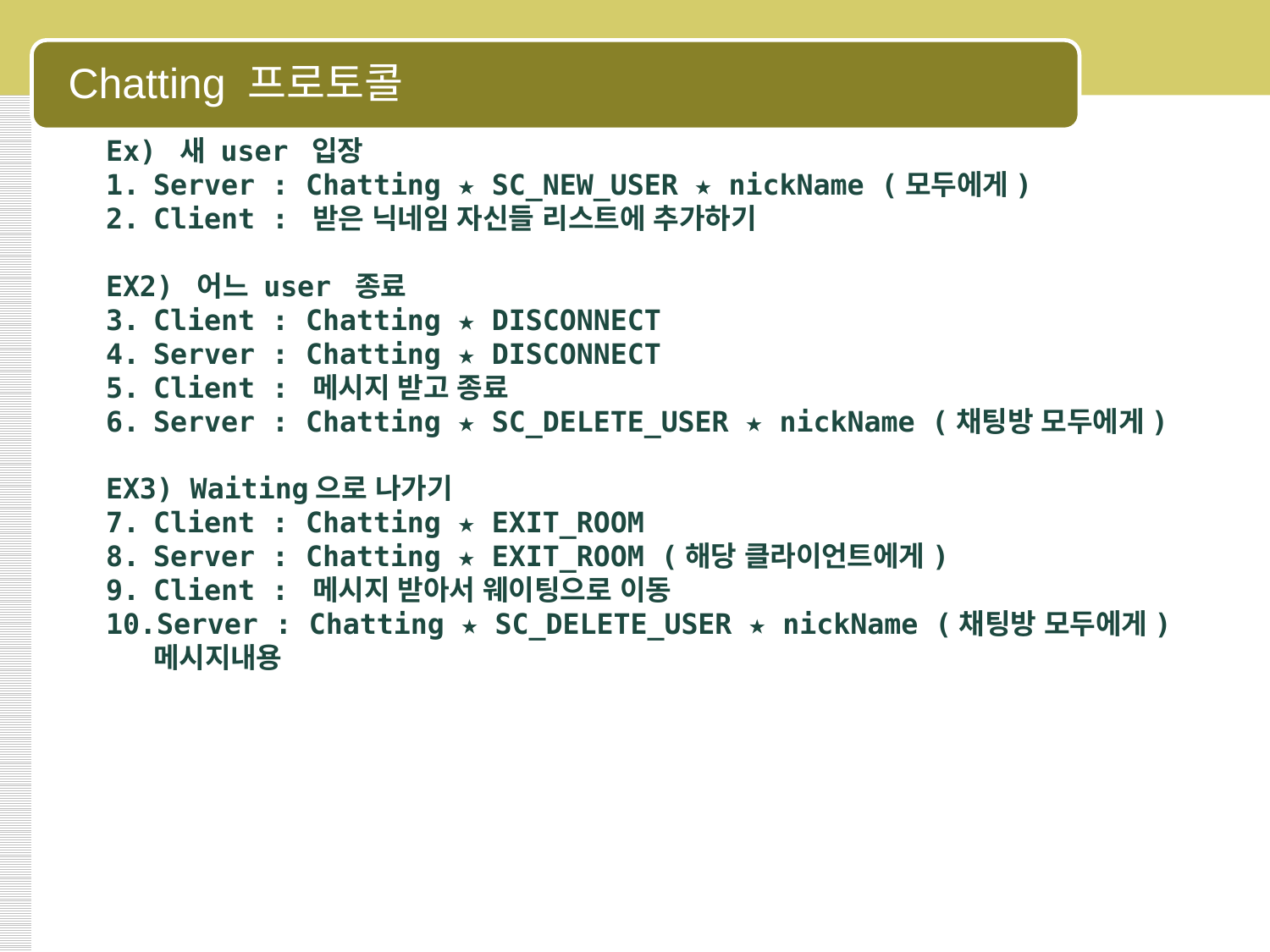

# Chatting 프로토콜
Ex) 새 user 입장
Server : Chatting ★ SC_NEW_USER ★ nickName (모두에게)
Client : 받은 닉네임 자신들 리스트에 추가하기

EX2) 어느 user 종료
Client : Chatting ★ DISCONNECT
Server : Chatting ★ DISCONNECT
Client : 메시지 받고 종료
Server : Chatting ★ SC_DELETE_USER ★ nickName (채팅방 모두에게)

EX3) Waiting으로 나가기
Client : Chatting ★ EXIT_ROOM
Server : Chatting ★ EXIT_ROOM (해당 클라이언트에게)
Client : 메시지 받아서 웨이팅으로 이동
Server : Chatting ★ SC_DELETE_USER ★ nickName (채팅방 모두에게) 메시지내용